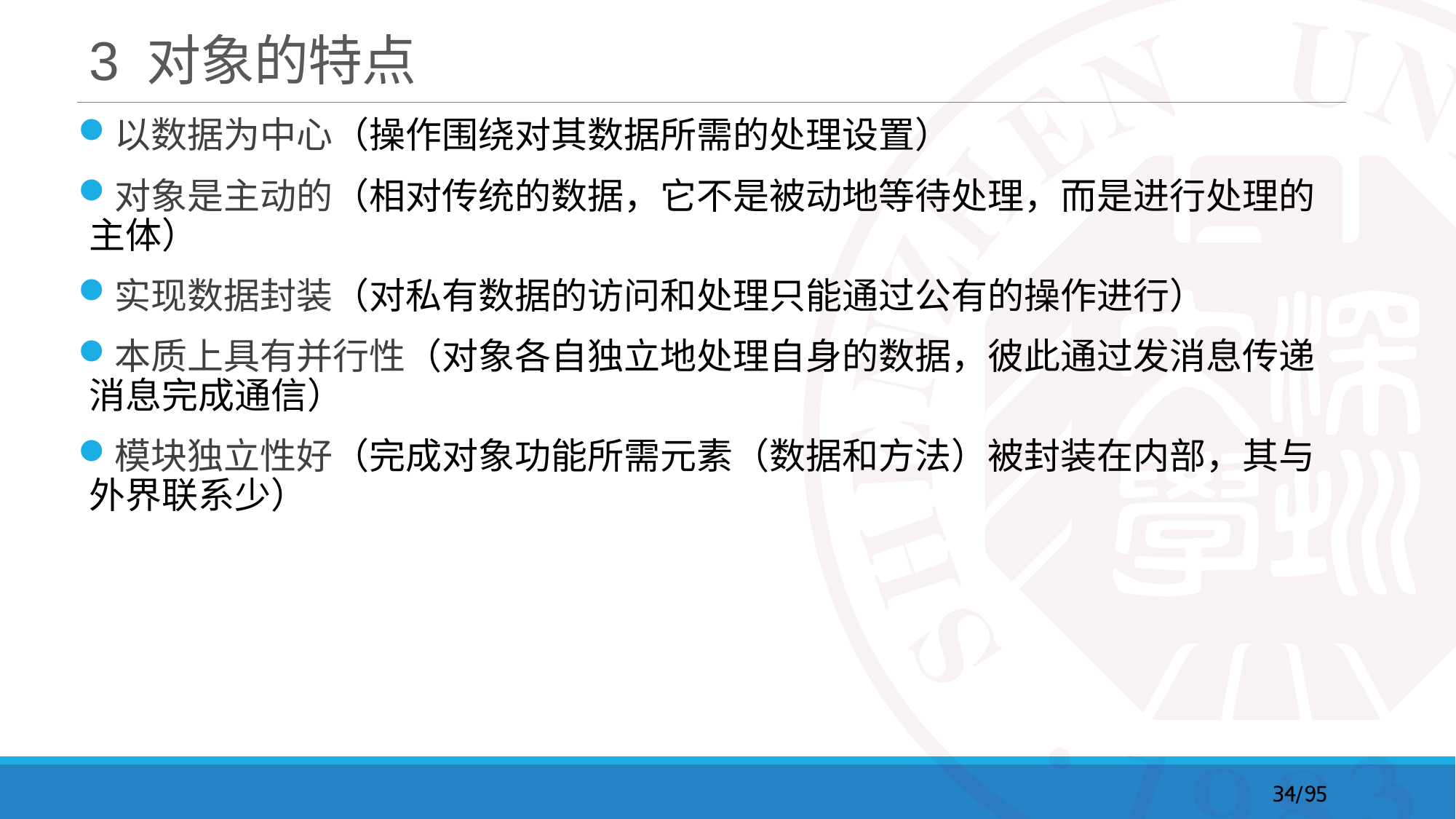

# 3 对象的特点
以数据为中心（操作围绕对其数据所需的处理设置）
对象是主动的（相对传统的数据，它不是被动地等待处理，而是进行处理的主体）
实现数据封装（对私有数据的访问和处理只能通过公有的操作进行）
本质上具有并行性（对象各自独立地处理自身的数据，彼此通过发消息传递消息完成通信）
模块独立性好（完成对象功能所需元素（数据和方法）被封装在内部，其与外界联系少）
34/95